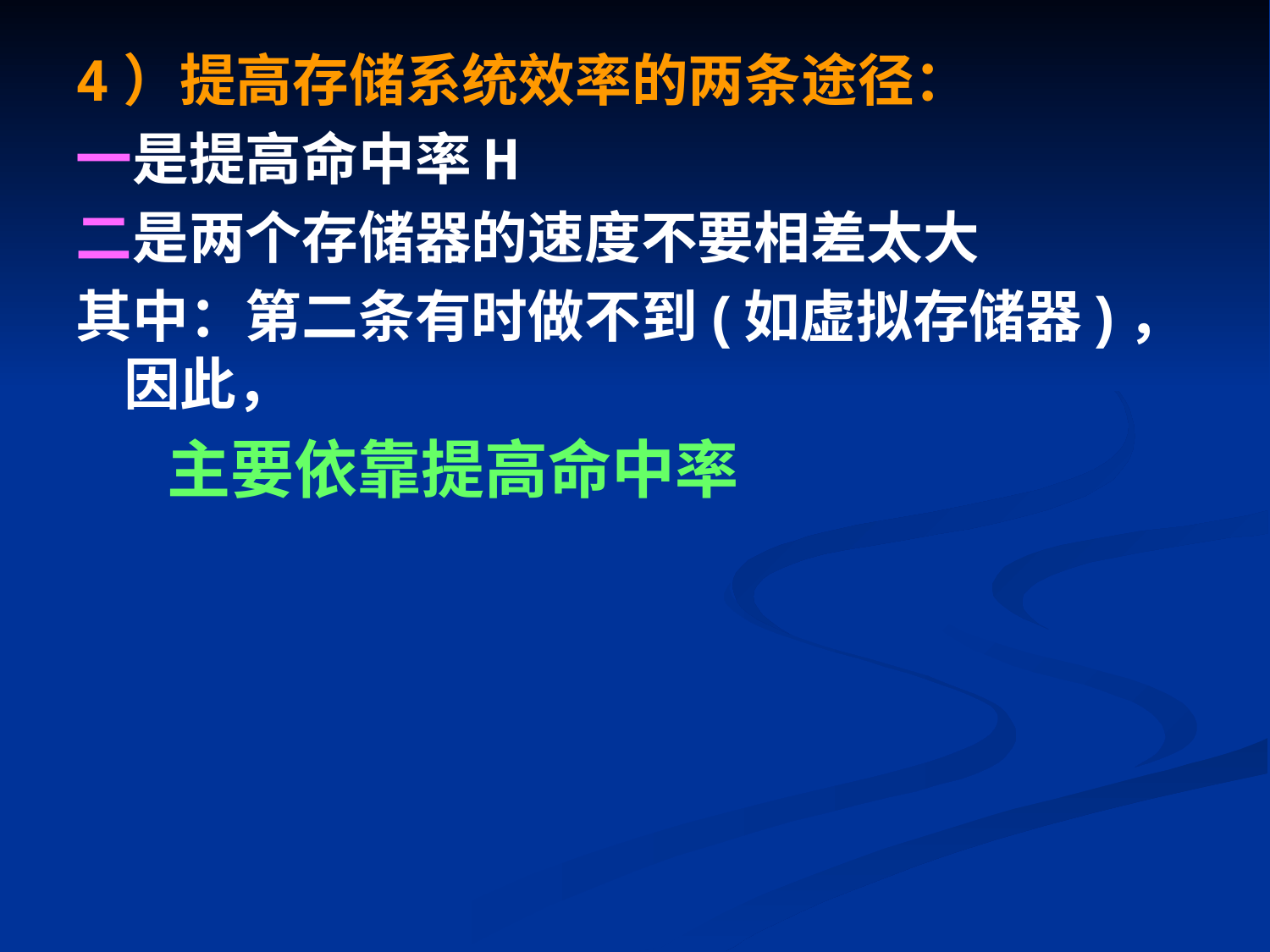

4）提高存储系统效率的两条途径：
一是提高命中率H
二是两个存储器的速度不要相差太大
其中：第二条有时做不到(如虚拟存储器)，因此，
      主要依靠提高命中率